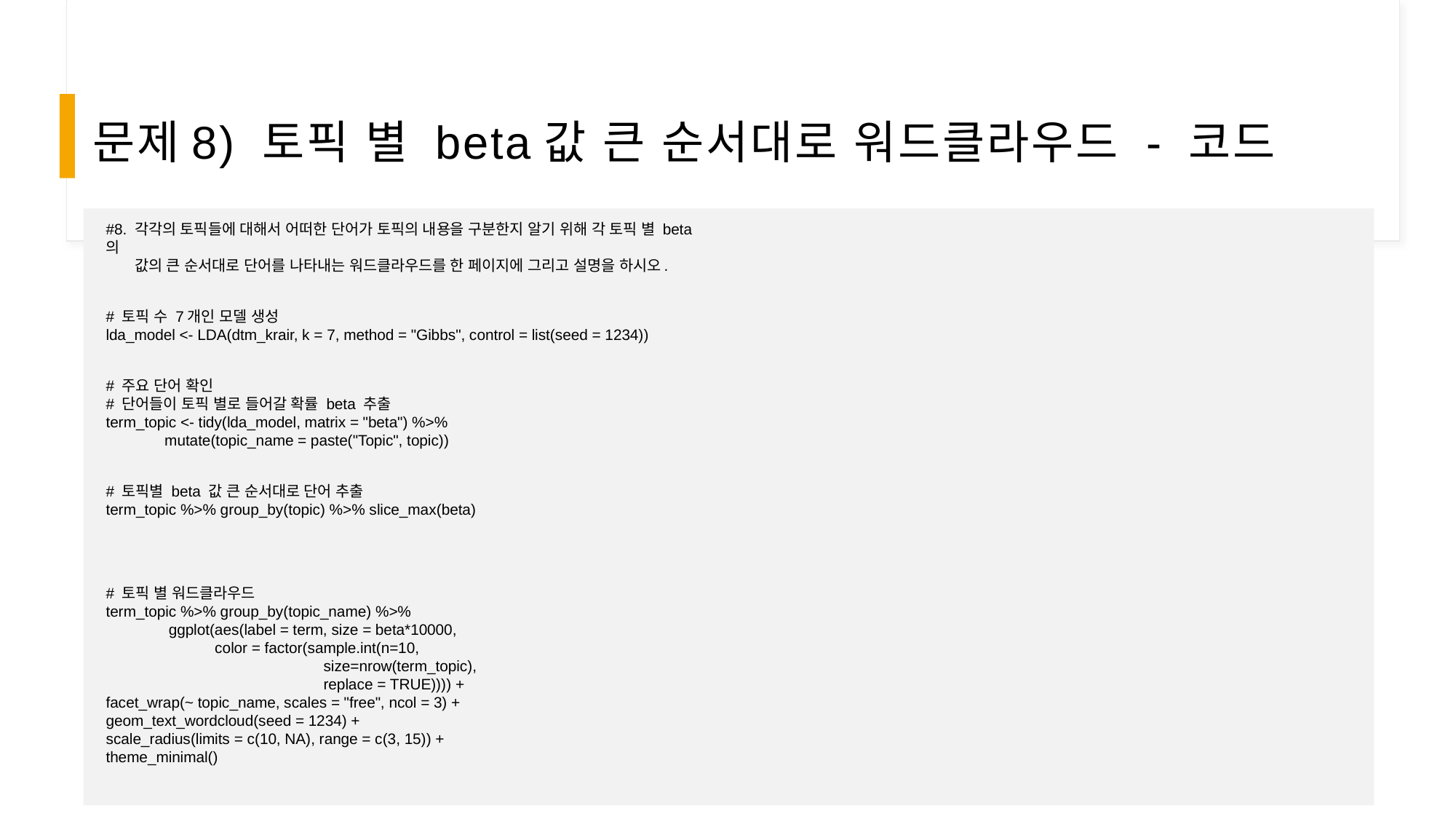

# 문제8) 토픽 별 beta값 큰 순서대로 워드클라우드 - 코드

#8. 각각의 토픽들에 대해서 어떠한 단어가 토픽의 내용을 구분한지 알기 위해 각 토픽 별 beta의
      값의 큰 순서대로 단어를 나타내는 워드클라우드를 한 페이지에 그리고 설명을 하시오.

# 토픽 수 7개인 모델 생성
lda_model <- LDA(dtm_krair, k = 7, method = "Gibbs", control = list(seed = 1234))

# 주요 단어 확인
# 단어들이 토픽 별로 들어갈 확률 beta 추출
term_topic <- tidy(lda_model, matrix = "beta") %>%
              mutate(topic_name = paste("Topic", topic))

# 토픽별 beta 값 큰 순서대로 단어 추출
term_topic %>% group_by(topic) %>% slice_max(beta)

# 토픽 별 워드클라우드
term_topic %>% group_by(topic_name) %>%
               ggplot(aes(label = term, size = beta*10000,
                          color = factor(sample.int(n=10,
                                                    size=nrow(term_topic),
                                                    replace = TRUE)))) +
facet_wrap(~ topic_name, scales = "free", ncol = 3) +
geom_text_wordcloud(seed = 1234) +
scale_radius(limits = c(10, NA), range = c(3, 15)) +
theme_minimal()